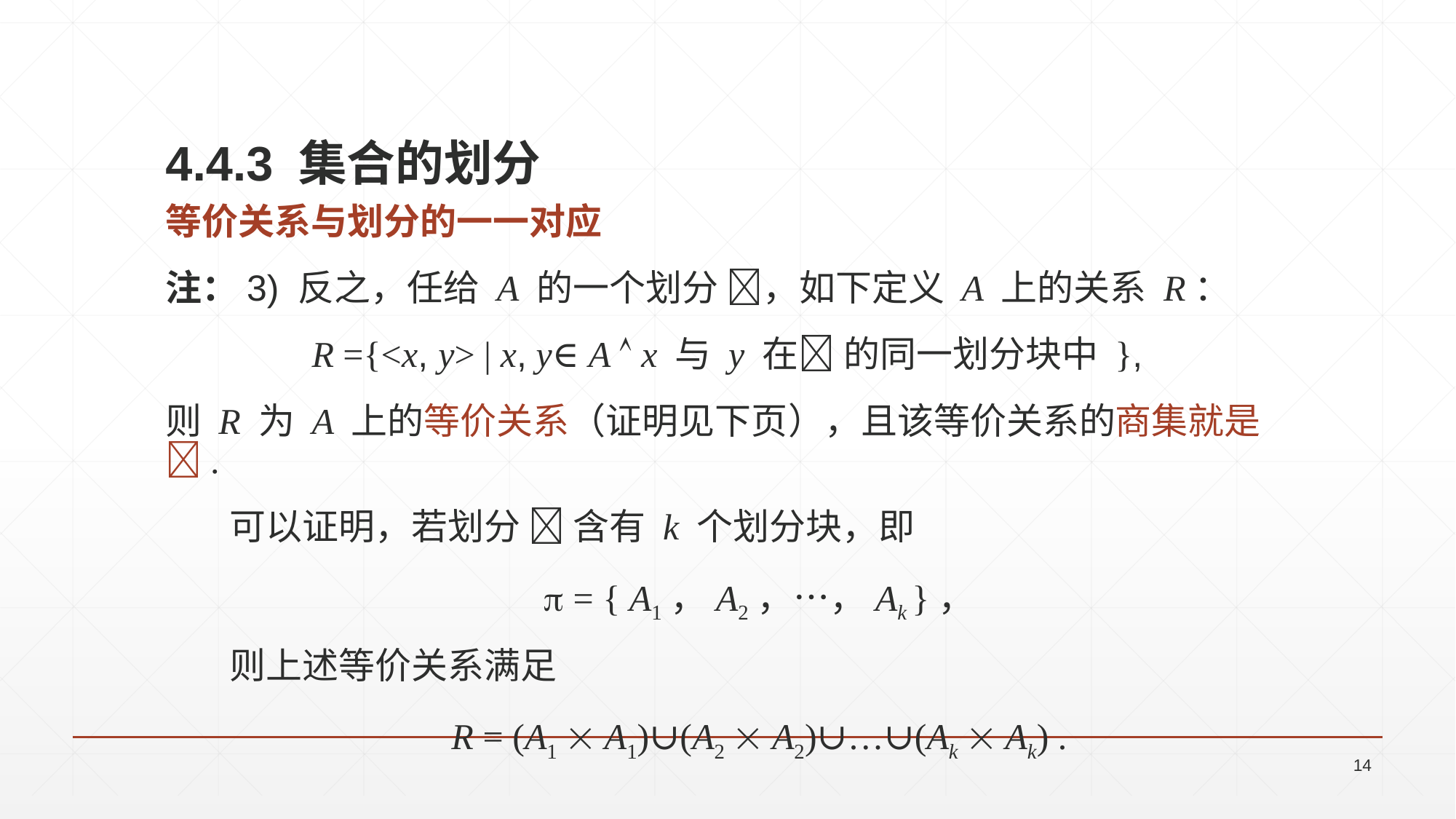

4.4.3 集合的划分
等价关系与划分的一一对应
注：3) 反之，任给 A 的一个划分 π，如下定义 A 上的关系 R：
R ={<x, y> | x, y∈A ∧ x 与 y 在π 的同一划分块中 },
则 R 为 A 上的等价关系（证明见下页），且该等价关系的商集就是 π.
可以证明，若划分 π 含有 k 个划分块，即
π = { A1，A2，…，Ak }，
则上述等价关系满足
R = (A1 × A1)∪(A2 × A2)∪…∪(Ak × Ak) .
14